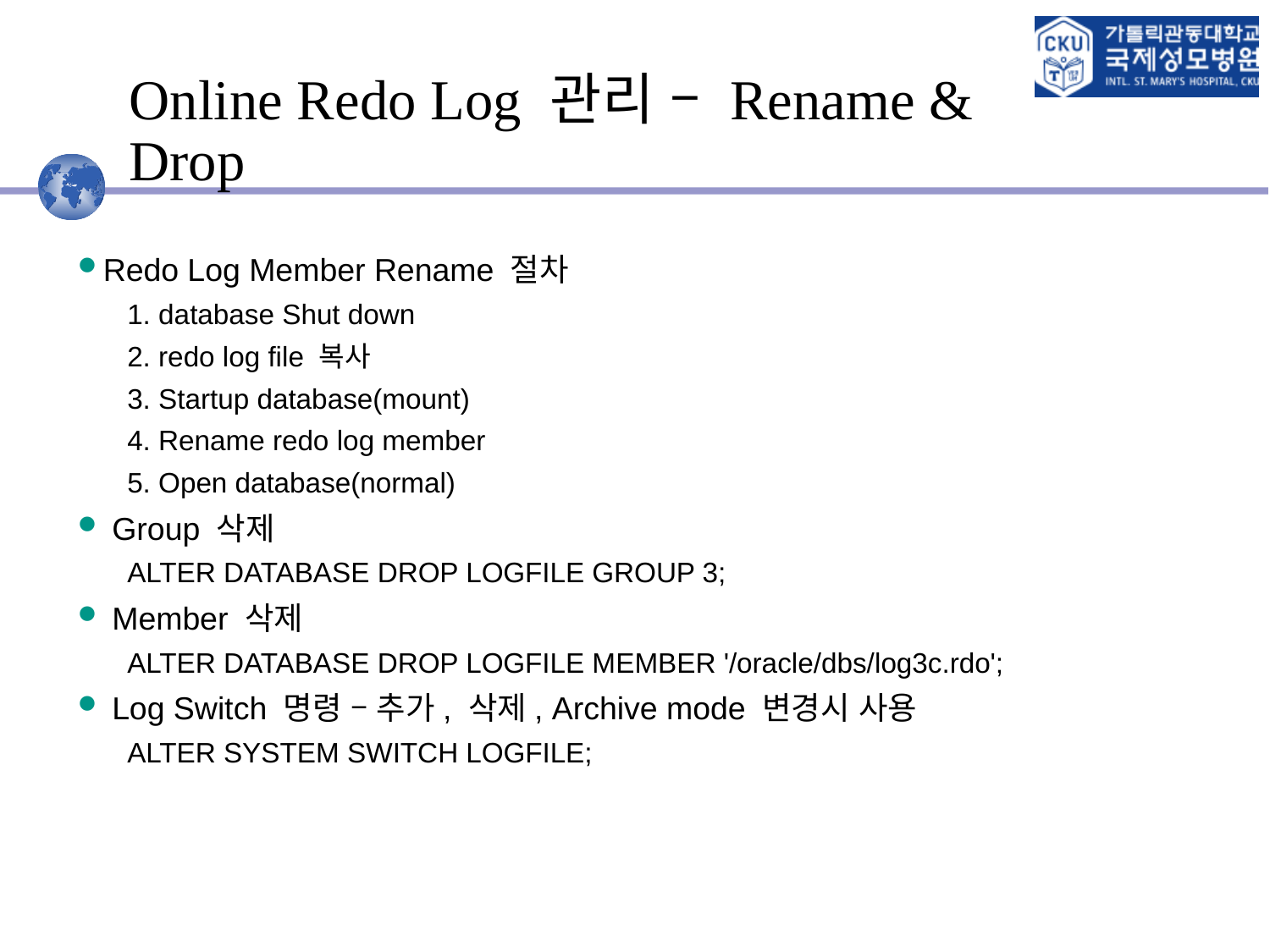

# Online Redo Log 관리 – Rename & Drop

Redo Log Member Rename 절차
1. database Shut down
2. redo log file 복사
3. Startup database(mount)
4. Rename redo log member
5. Open database(normal)
 Group 삭제
ALTER DATABASE DROP LOGFILE GROUP 3;
 Member 삭제
ALTER DATABASE DROP LOGFILE MEMBER '/oracle/dbs/log3c.rdo';
 Log Switch 명령 – 추가, 삭제, Archive mode 변경시 사용
ALTER SYSTEM SWITCH LOGFILE;